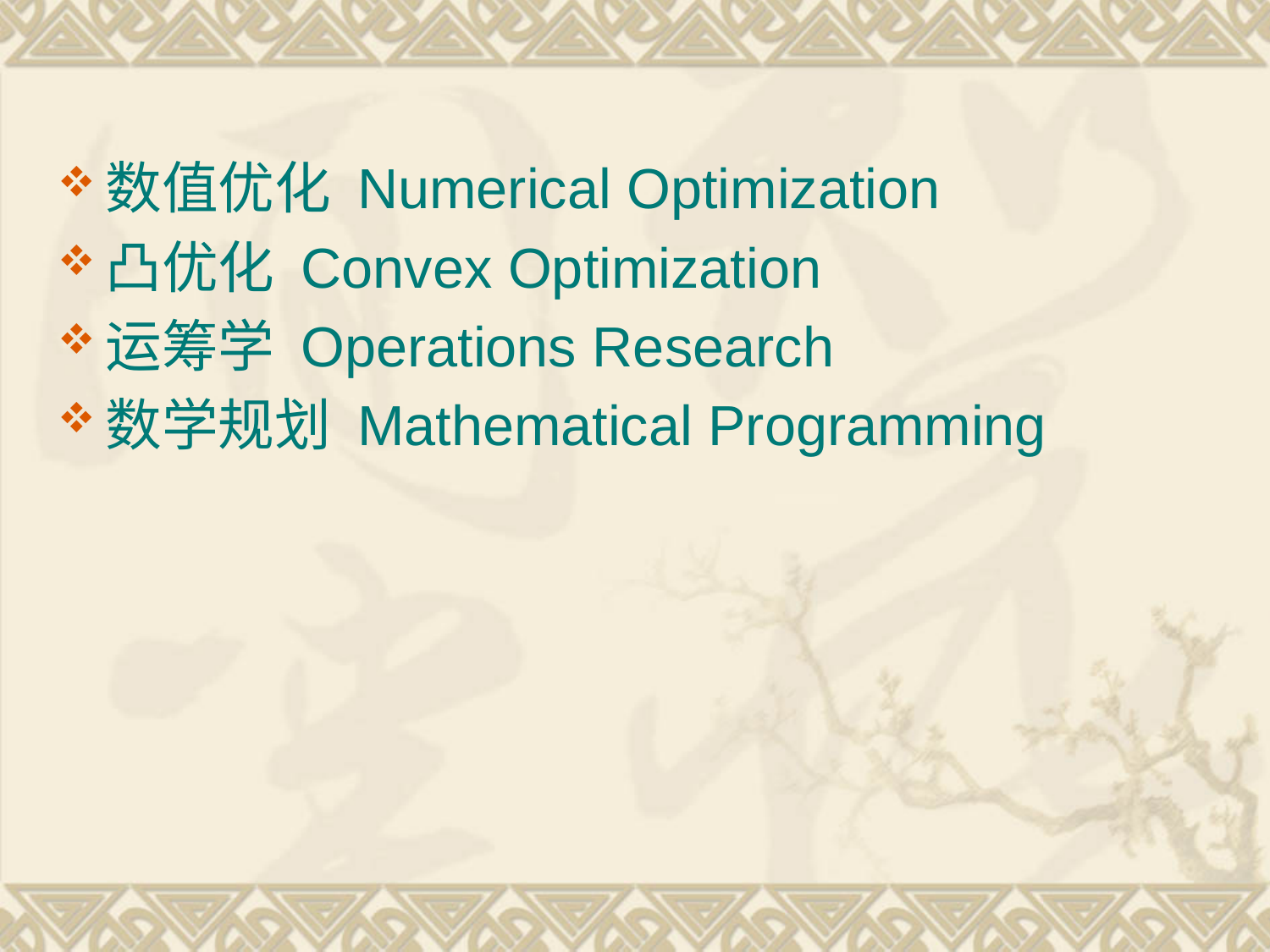

数值优化 Numerical Optimization
凸优化 Convex Optimization
运筹学 Operations Research
数学规划 Mathematical Programming